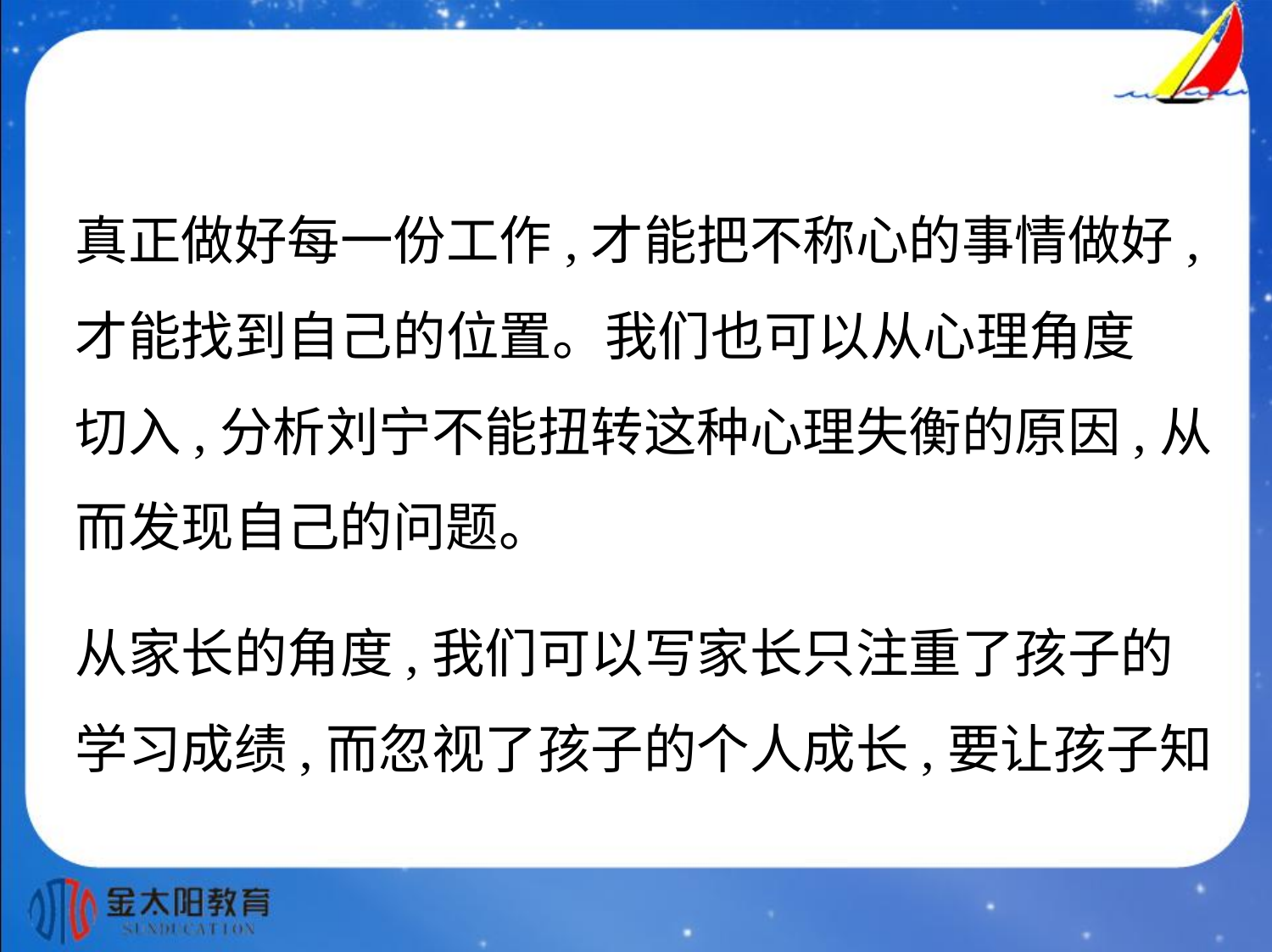

真正做好每一份工作,才能把不称心的事情做好,
才能找到自己的位置。我们也可以从心理角度
切入,分析刘宁不能扭转这种心理失衡的原因,从
而发现自己的问题。
从家长的角度,我们可以写家长只注重了孩子的
学习成绩,而忽视了孩子的个人成长,要让孩子知